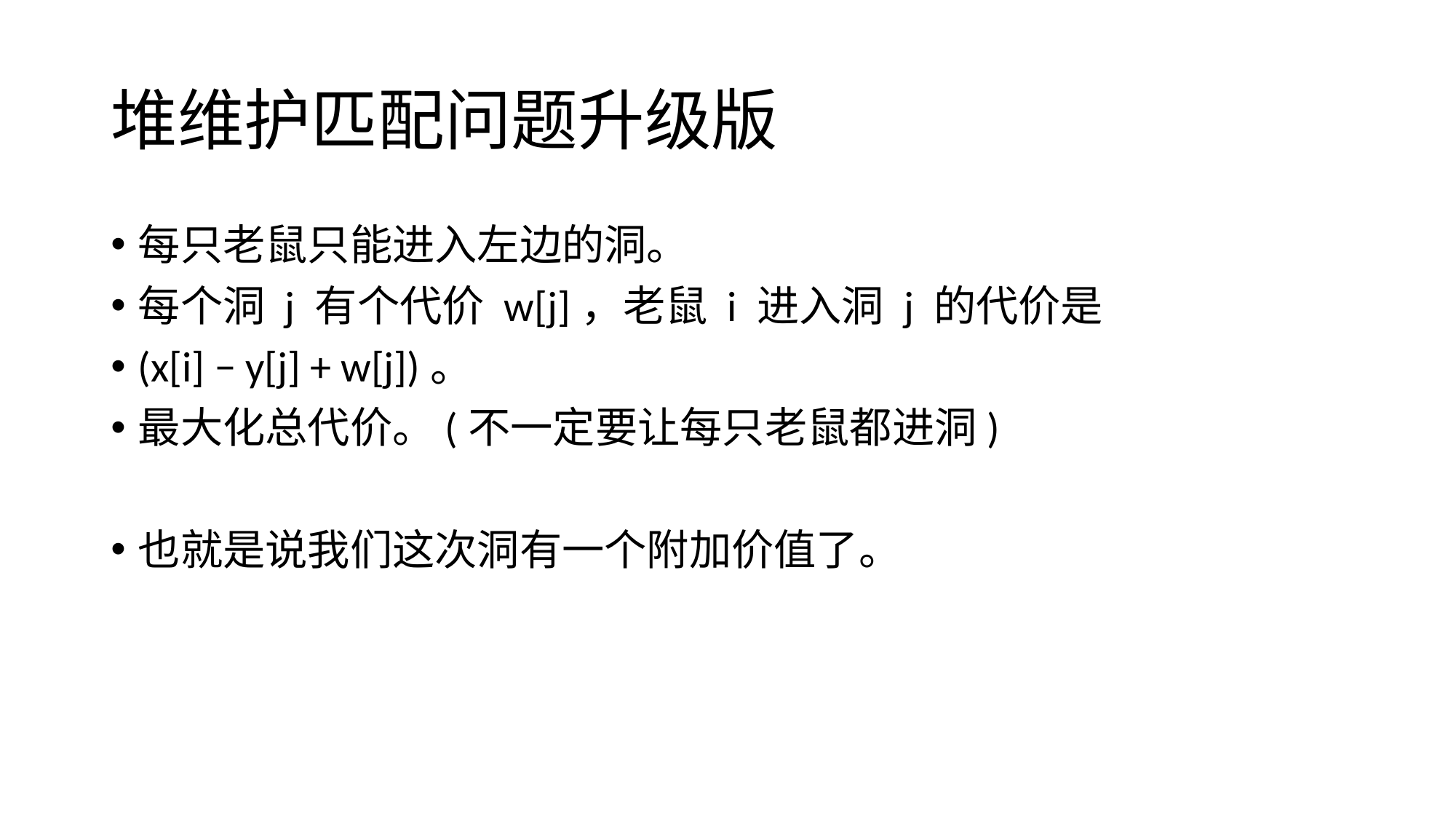

# 堆维护匹配问题升级版
每只老鼠只能进入左边的洞。
每个洞 j 有个代价 w[j]，老鼠 i 进入洞 j 的代价是
(x[i] − y[j] + w[j])。
最大化总代价。(不一定要让每只老鼠都进洞)

也就是说我们这次洞有一个附加价值了。